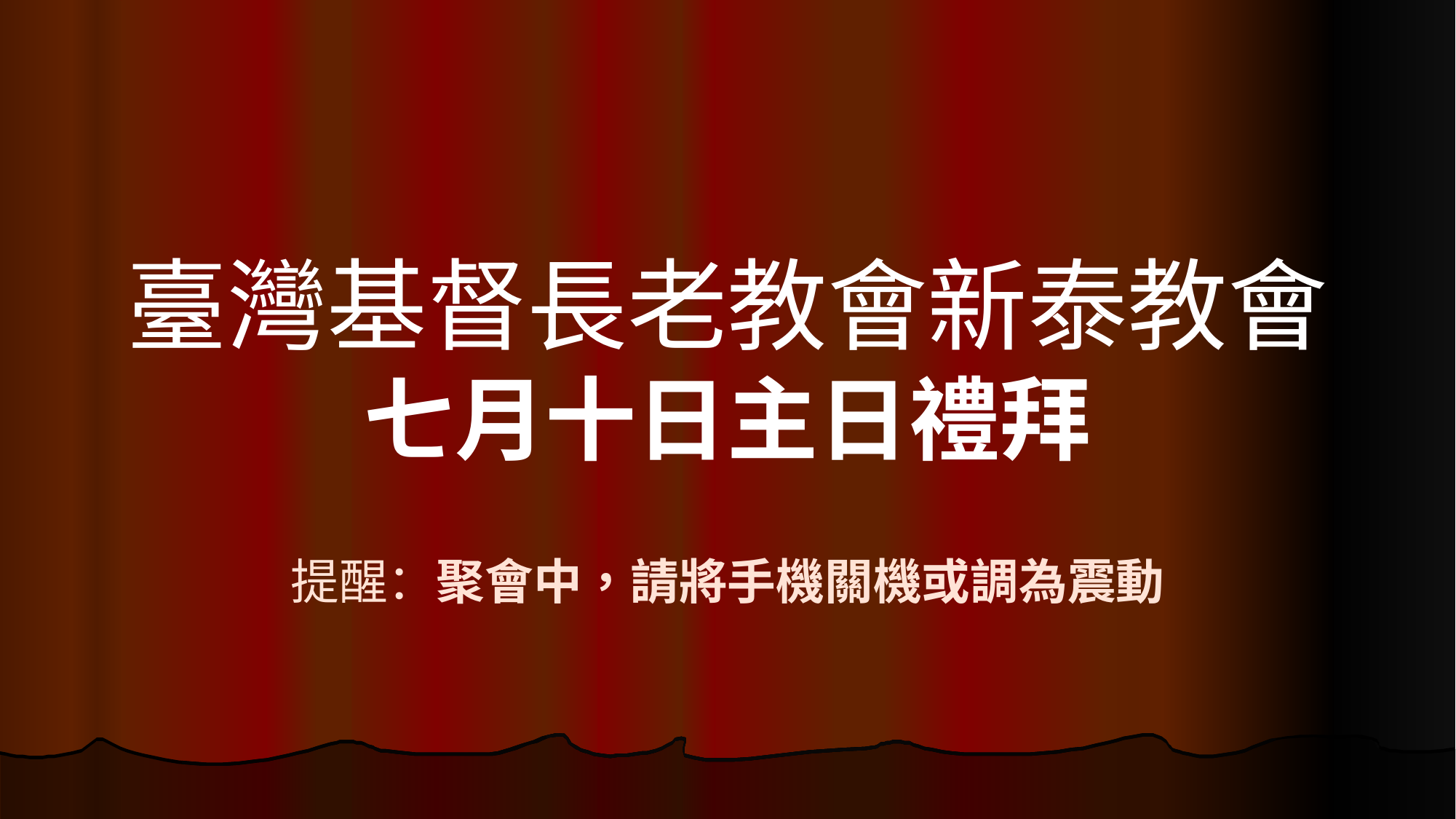

臺灣基督長老教會新泰教會
七月十日主日禮拜
提醒：聚會中，請將手機關機或調為震動